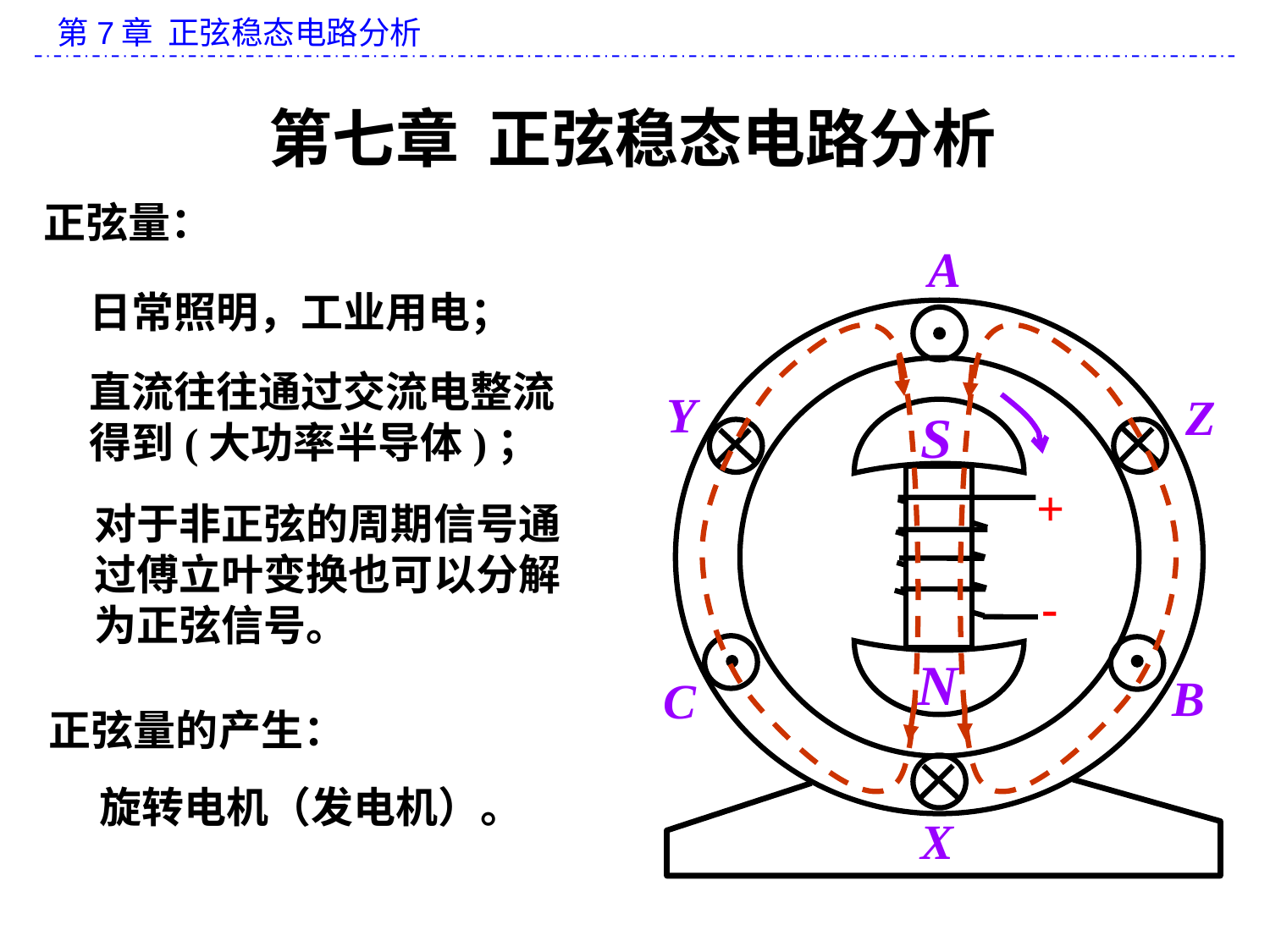

第七章  正弦稳态电路分析
正弦量：
A

Y
Z

S

+

-

N

B
C

X
日常照明，工业用电；
直流往往通过交流电整流得到(大功率半导体)；
对于非正弦的周期信号通过傅立叶变换也可以分解为正弦信号。
正弦量的产生：
旋转电机（发电机）。